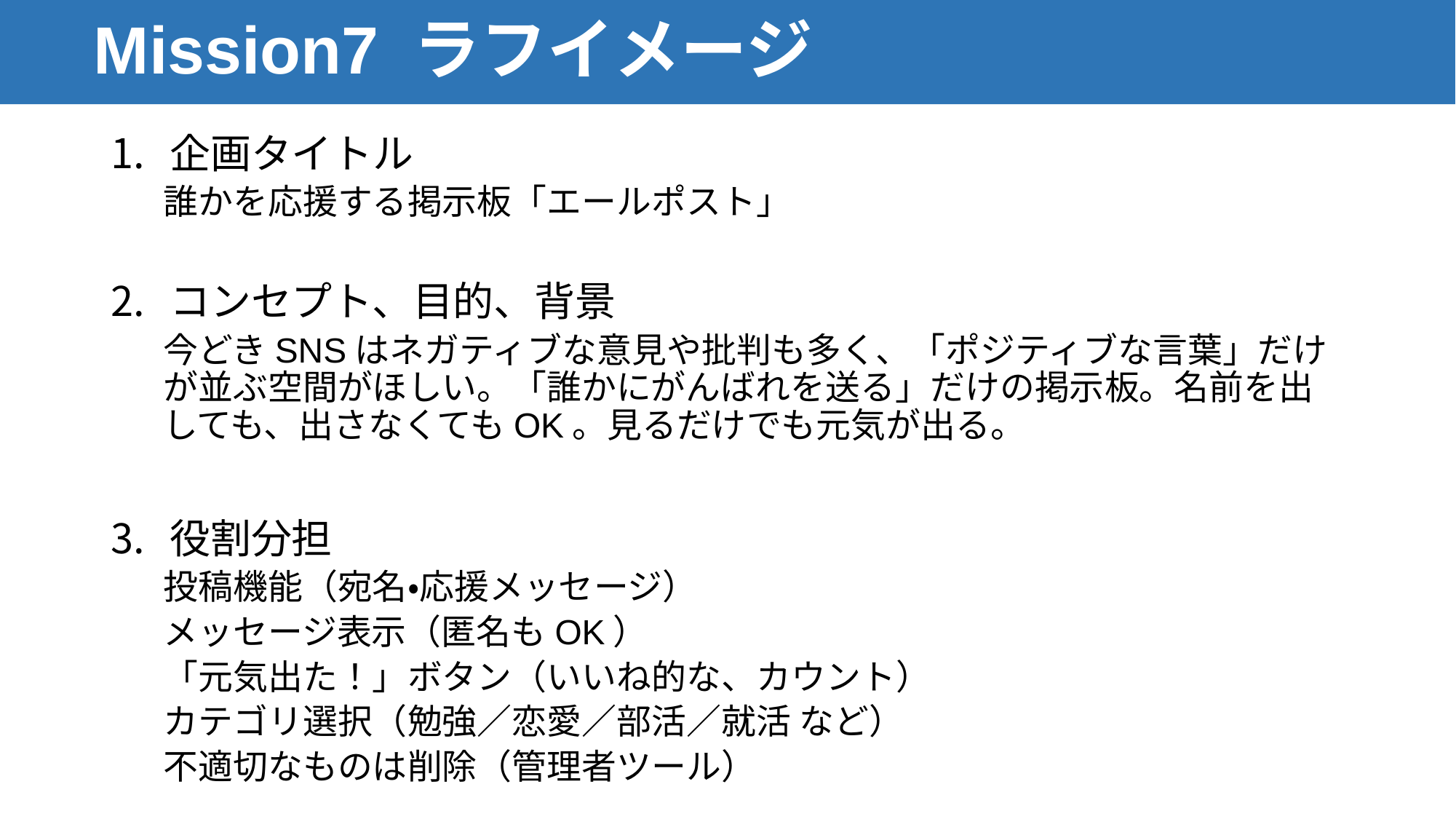

# Mission7 ラフイメージ
企画タイトル
誰かを応援する掲示板「エールポスト」

コンセプト、目的、背景
今どきSNSはネガティブな意見や批判も多く、「ポジティブな言葉」だけが並ぶ空間がほしい。「誰かにがんばれを送る」だけの掲示板。名前を出しても、出さなくてもOK。見るだけでも元気が出る。

役割分担
投稿機能（宛名・応援メッセージ）
メッセージ表示（匿名もOK）
「元気出た！」ボタン（いいね的な、カウント）
カテゴリ選択（勉強／恋愛／部活／就活 など）
不適切なものは削除（管理者ツール）